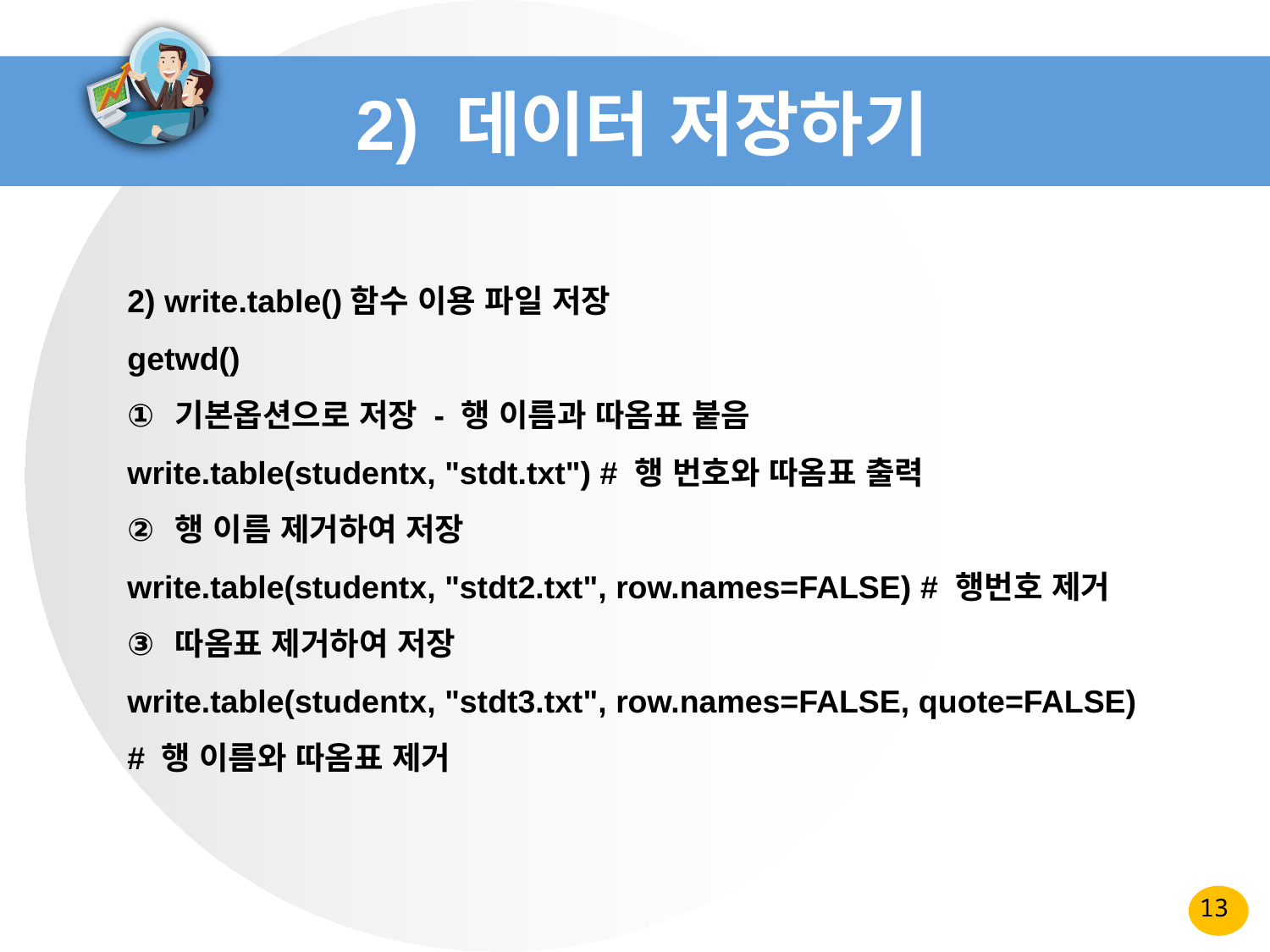

# 2) 데이터 저장하기
2) write.table()함수 이용 파일 저장
getwd()
기본옵션으로 저장 - 행 이름과 따옴표 붙음
write.table(studentx, "stdt.txt") # 행 번호와 따옴표 출력
행 이름 제거하여 저장
write.table(studentx, "stdt2.txt", row.names=FALSE) # 행번호 제거
따옴표 제거하여 저장
write.table(studentx, "stdt3.txt", row.names=FALSE, quote=FALSE)
# 행 이름와 따옴표 제거
13